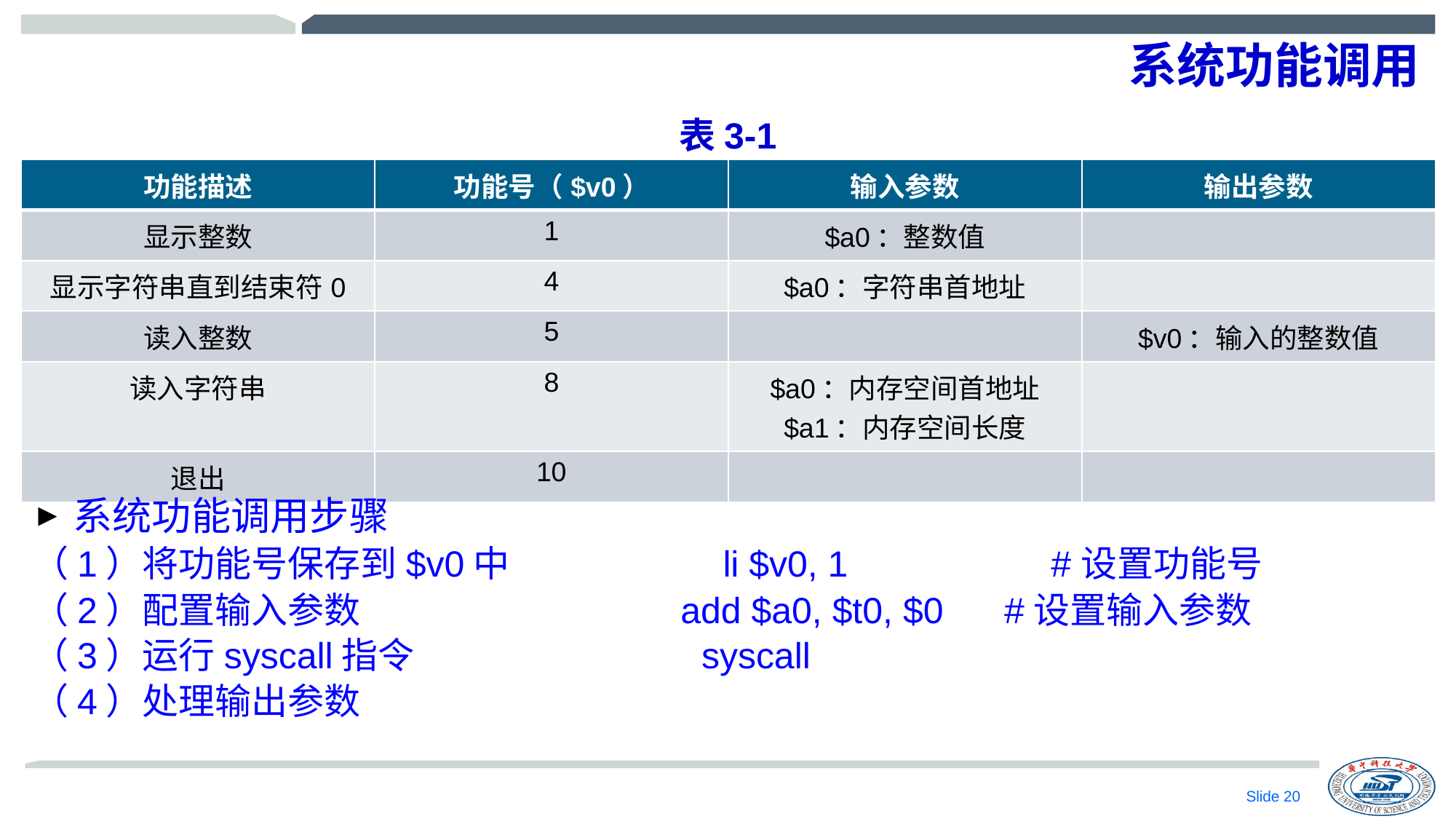

# 系统功能调用
表3-1
| 功能描述 | 功能号（$v0） | 输入参数 | 输出参数 |
| --- | --- | --- | --- |
| 显示整数 | 1 | $a0：整数值 |  |
| 显示字符串直到结束符0 | 4 | $a0：字符串首地址 |  |
| 读入整数 | 5 |  | $v0：输入的整数值 |
| 读入字符串 | 8 | $a0：内存空间首地址 $a1：内存空间长度 |  |
| 退出 | 10 |  |  |
系统功能调用步骤
（1）将功能号保存到$v0中                         li $v0, 1                    #设置功能号
（2）配置输入参数                                      add $a0, $t0, $0      #设置输入参数
（3）运行syscall指令                                  syscall
（4）处理输出参数

Slide 20